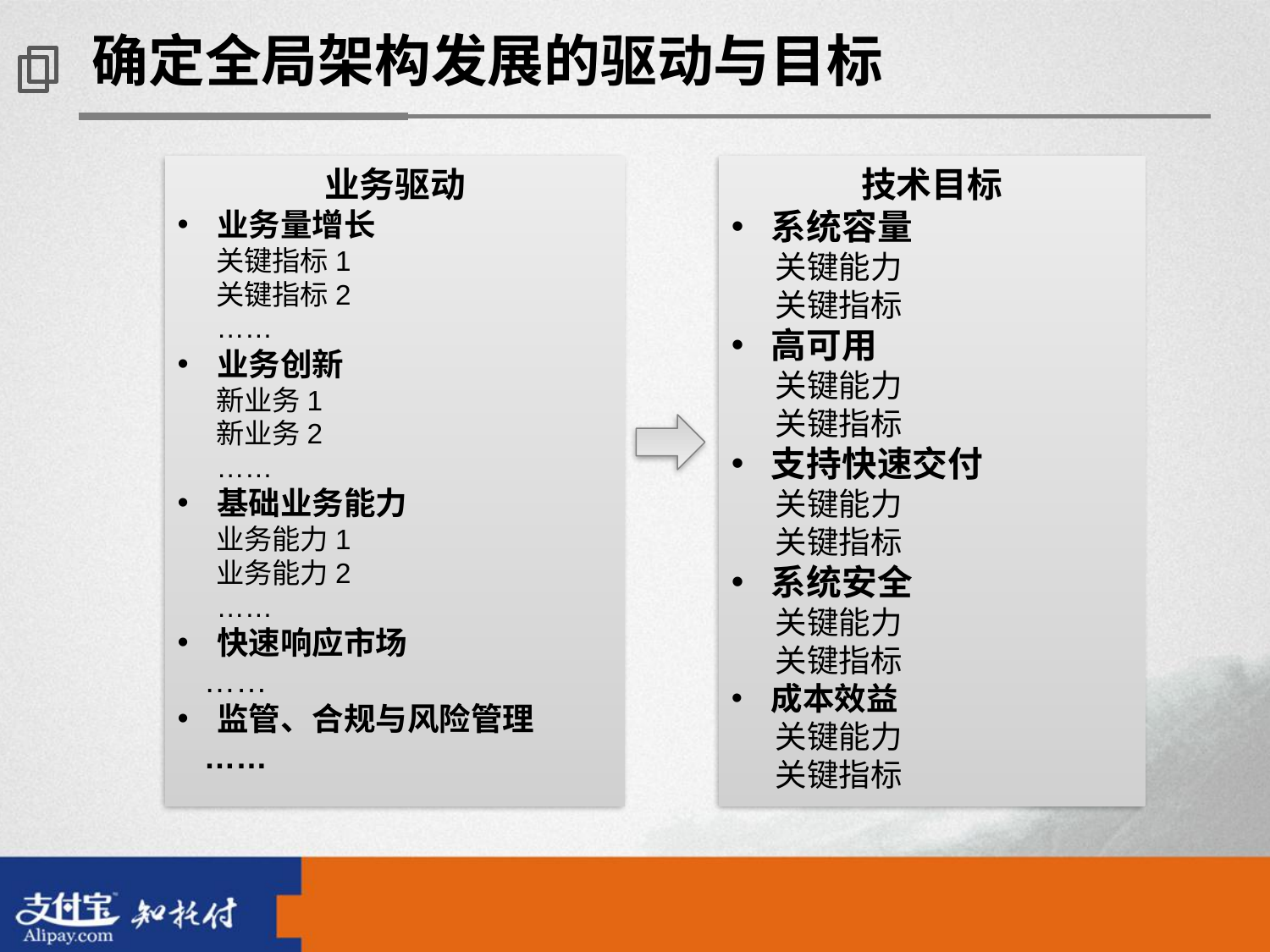

确定全局架构发展的驱动与目标
业务驱动
业务量增长
     关键指标1
     关键指标2
     ……
业务创新
     新业务1
     新业务2
     ……
基础业务能力
     业务能力1
     业务能力2
     ……
快速响应市场
   ……
监管、合规与风险管理
   ……
技术目标
系统容量
     关键能力
     关键指标
高可用
     关键能力
     关键指标
支持快速交付
     关键能力
     关键指标
系统安全
     关键能力
     关键指标
成本效益
     关键能力
     关键指标